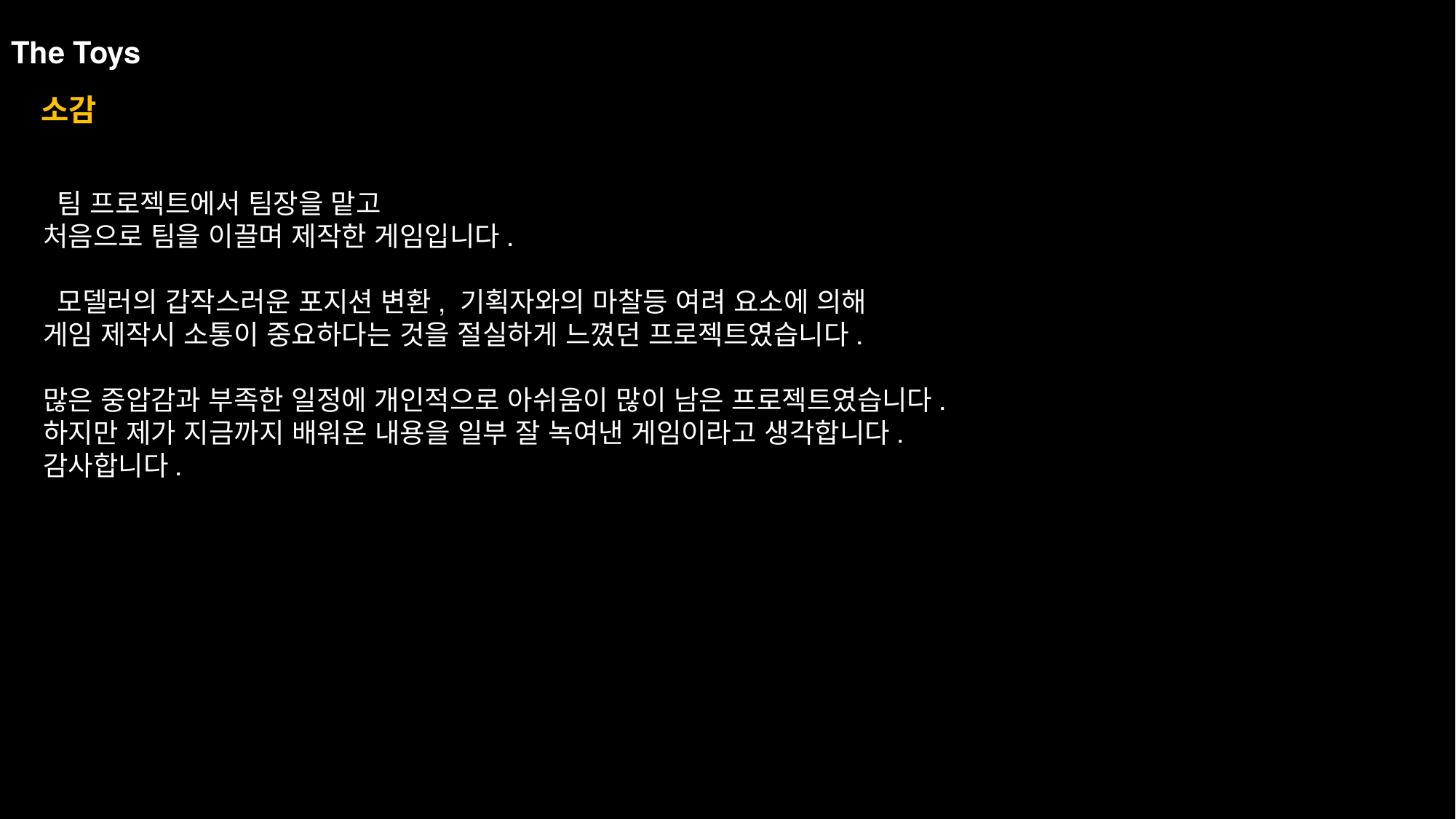

The Toys
소감
 팀 프로젝트에서 팀장을 맡고
처음으로 팀을 이끌며 제작한 게임입니다.

 모델러의 갑작스러운 포지션 변환, 기획자와의 마찰등 여려 요소에 의해
게임 제작시 소통이 중요하다는 것을 절실하게 느꼈던 프로젝트였습니다.

많은 중압감과 부족한 일정에 개인적으로 아쉬움이 많이 남은 프로젝트였습니다.
하지만 제가 지금까지 배워온 내용을 일부 잘 녹여낸 게임이라고 생각합니다.
감사합니다.